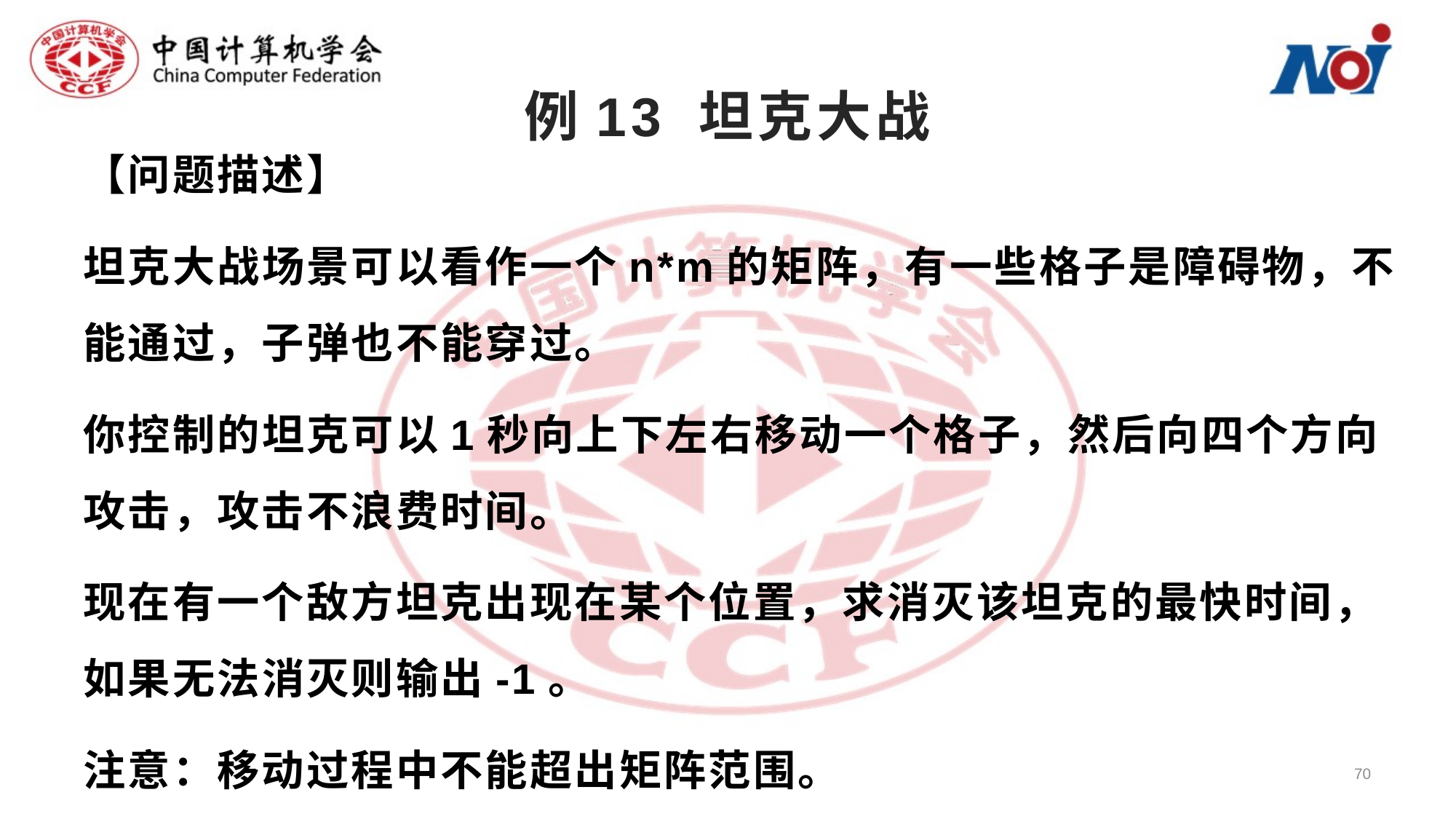

# 例13 坦克大战
【问题描述】
坦克大战场景可以看作一个n*m的矩阵，有一些格子是障碍物，不能通过，子弹也不能穿过。
你控制的坦克可以1秒向上下左右移动一个格子，然后向四个方向攻击，攻击不浪费时间。
现在有一个敌方坦克出现在某个位置，求消灭该坦克的最快时间，如果无法消灭则输出-1。
注意：移动过程中不能超出矩阵范围。
70